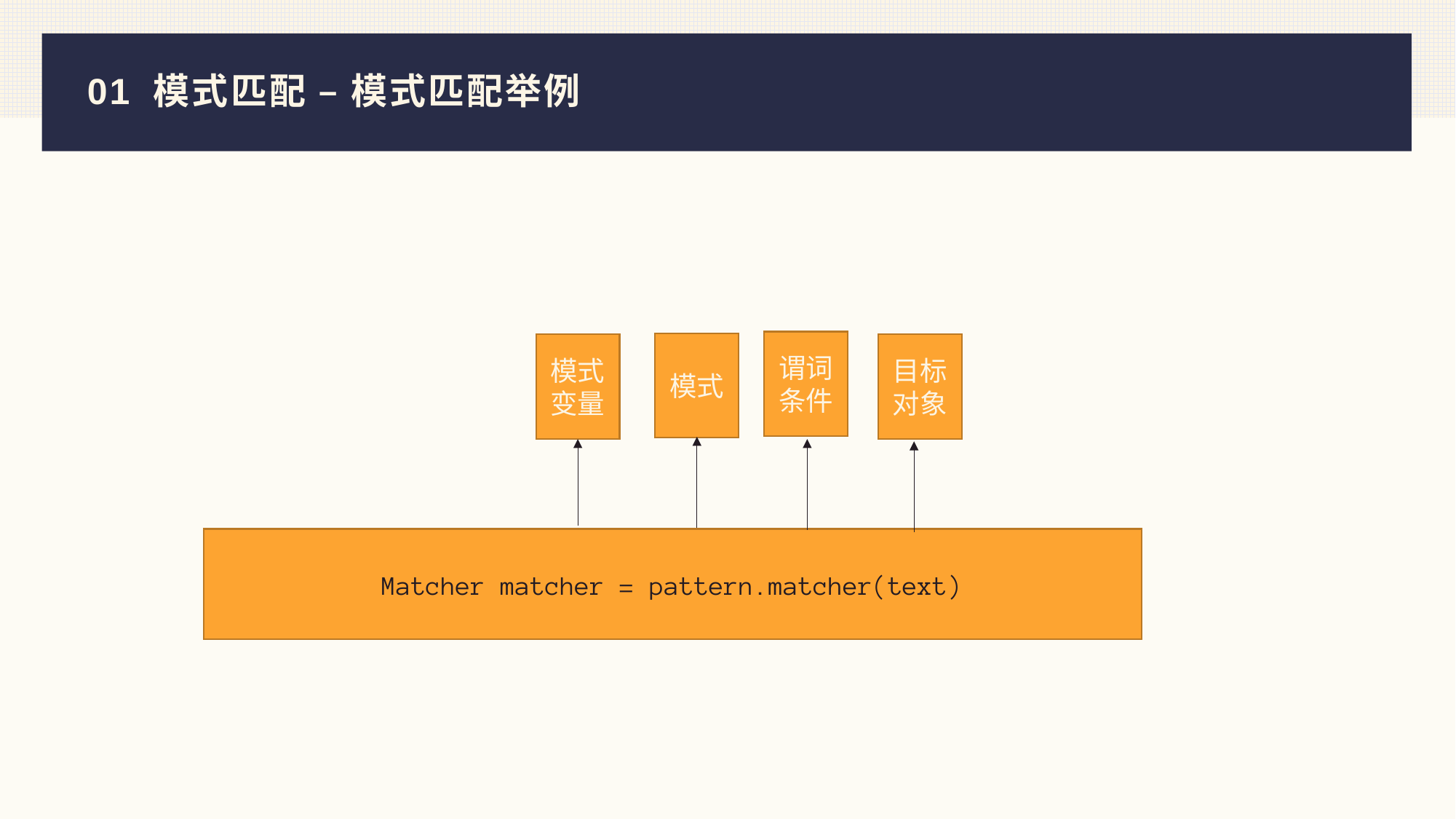

# 01 模式匹配 – 模式匹配举例
谓词条件
模式
模式
变量
目标对象
Matcher matcher = pattern.matcher(text)